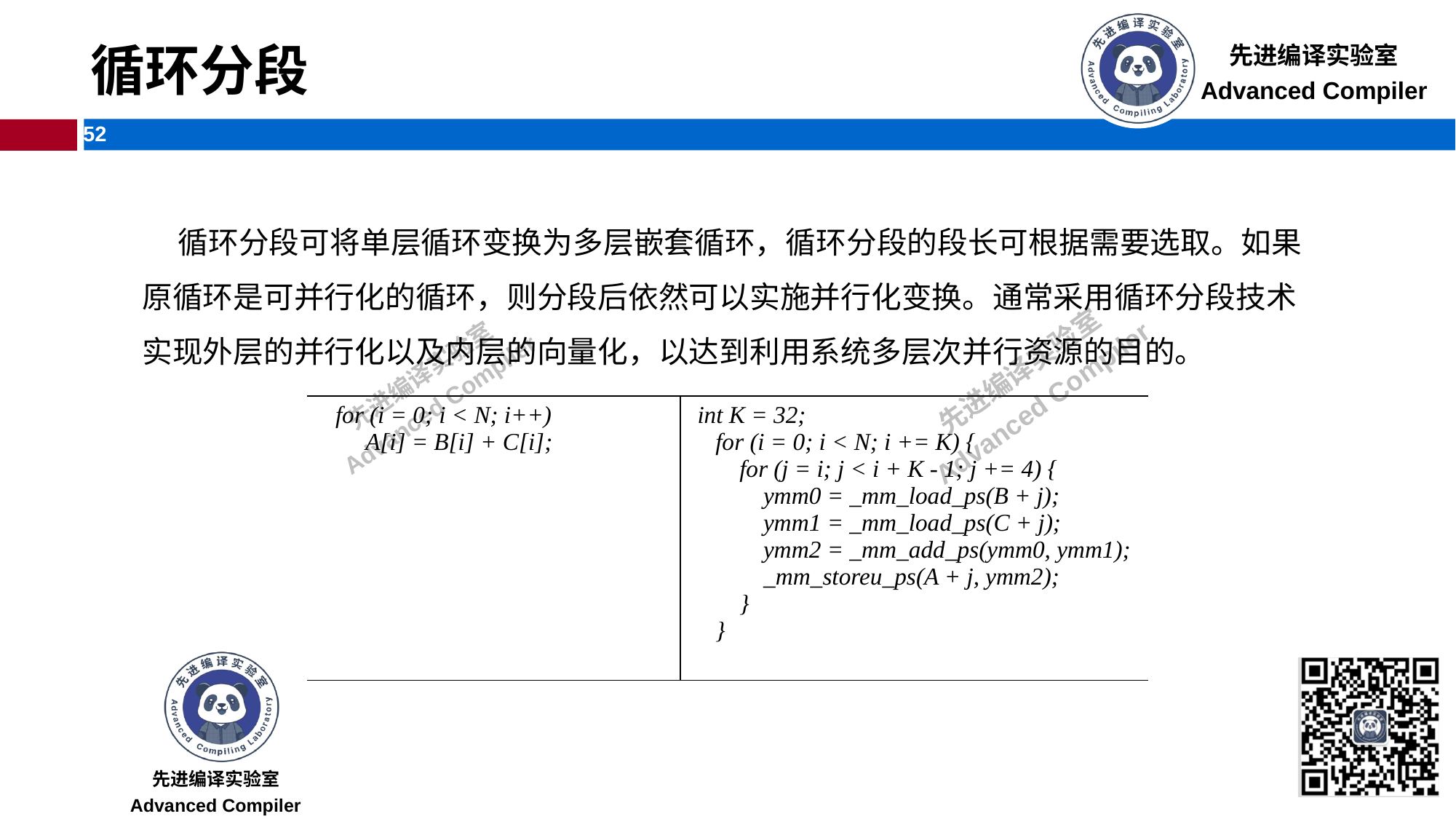

# 循环分段
  循环分段可将单层循环变换为多层嵌套循环，循环分段的段长可根据需要选取。如果原循环是可并行化的循环，则分段后依然可以实施并行化变换。通常采用循环分段技术实现外层的并行化以及内层的向量化，以达到利用系统多层次并行资源的目的。
| for (i = 0; i < N; i++) A[i] = B[i] + C[i]; | int K = 32; for (i = 0; i < N; i += K) { for (j = i; j < i + K - 1; j += 4) { ymm0 = \_mm\_load\_ps(B + j); ymm1 = \_mm\_load\_ps(C + j); ymm2 = \_mm\_add\_ps(ymm0, ymm1); \_mm\_storeu\_ps(A + j, ymm2); } } |
| --- | --- |